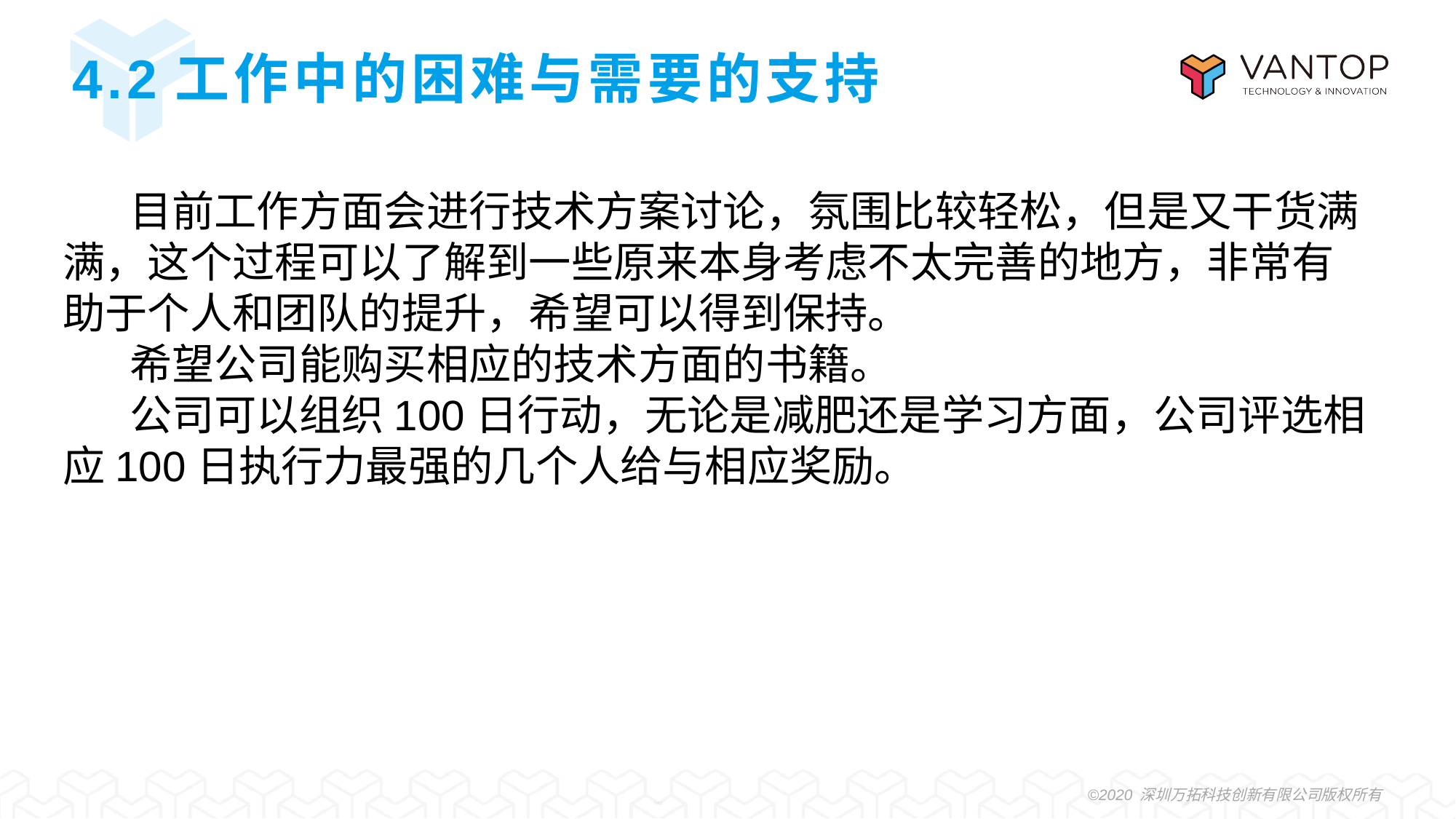

# 4.2工作中的困难与需要的支持
      目前工作方面会进行技术方案讨论，氛围比较轻松，但是又干货满满，这个过程可以了解到一些原来本身考虑不太完善的地方，非常有助于个人和团队的提升，希望可以得到保持。
      希望公司能购买相应的技术方面的书籍。
      公司可以组织100日行动，无论是减肥还是学习方面，公司评选相应100日执行力最强的几个人给与相应奖励。